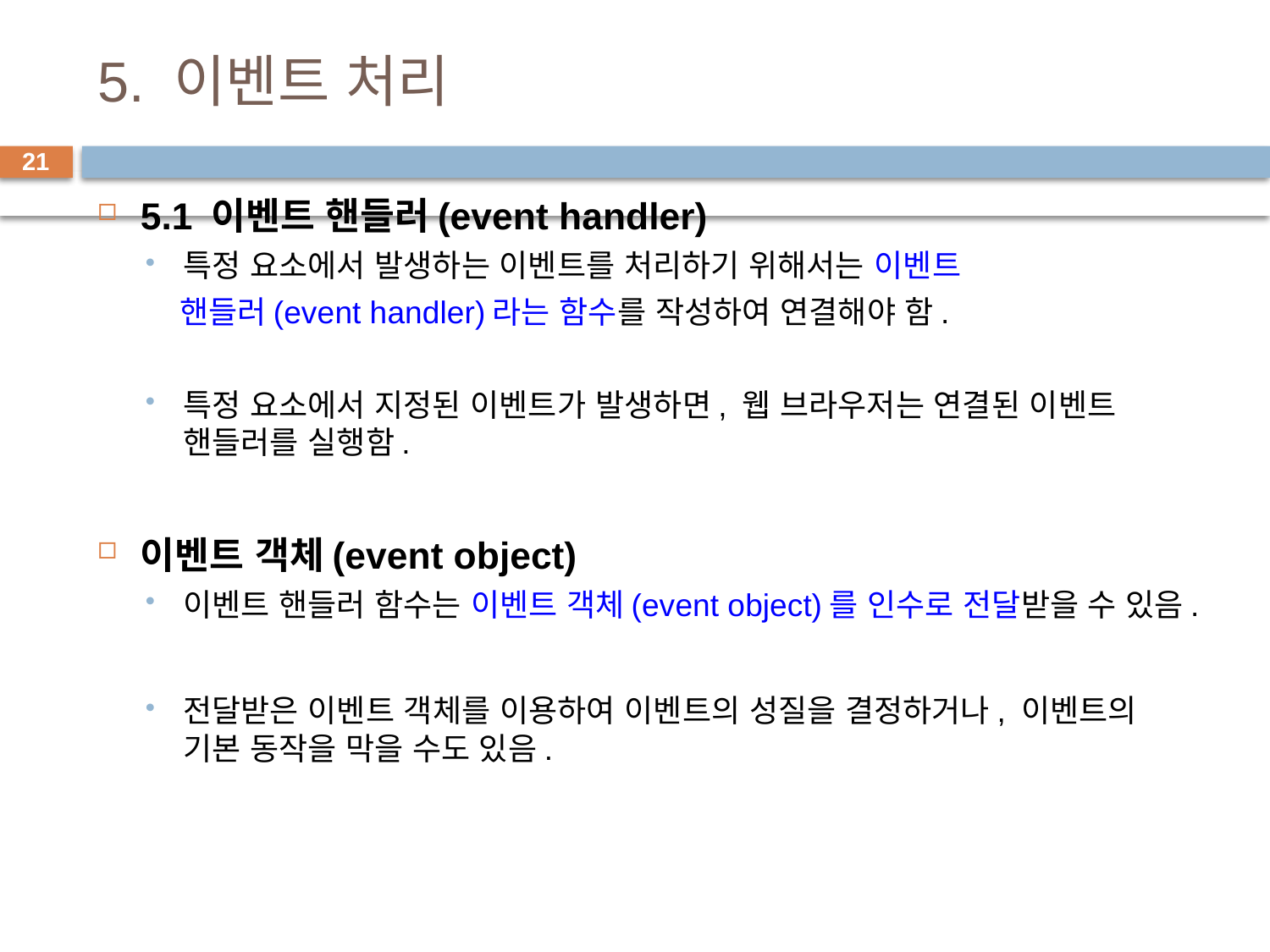

# 5. 이벤트 처리
21
5.1 이벤트 핸들러(event handler)
특정 요소에서 발생하는 이벤트를 처리하기 위해서는 이벤트
   핸들러(event handler)라는 함수를 작성하여 연결해야 함.

특정 요소에서 지정된 이벤트가 발생하면, 웹 브라우저는 연결된 이벤트 핸들러를 실행함.

이벤트 객체(event object)
이벤트 핸들러 함수는 이벤트 객체(event object)를 인수로 전달받을 수 있음.

전달받은 이벤트 객체를 이용하여 이벤트의 성질을 결정하거나, 이벤트의 기본 동작을 막을 수도 있음.